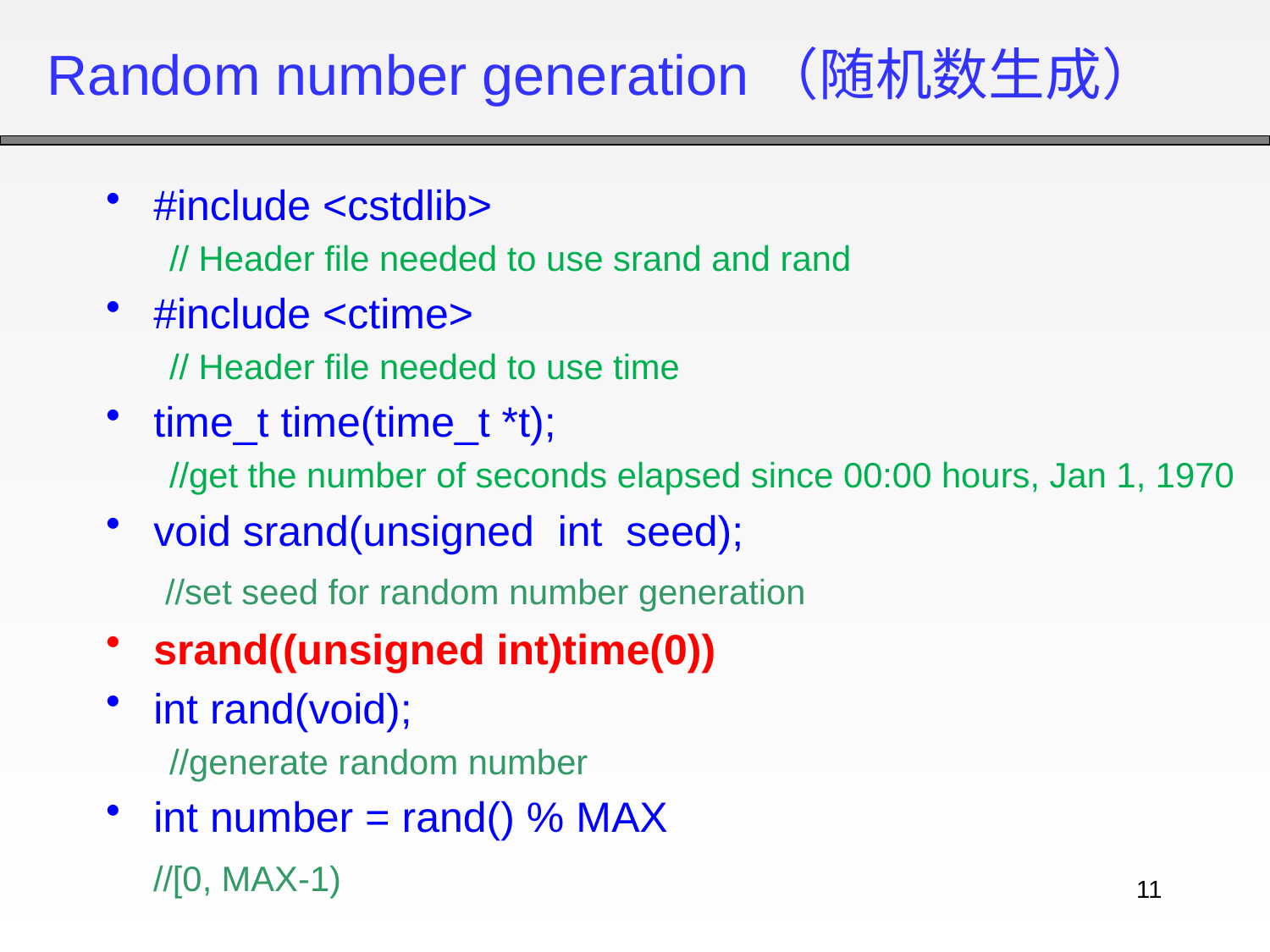

# Random number generation（随机数生成）
#include <cstdlib>
// Header file needed to use srand and rand
#include <ctime>
// Header file needed to use time
time_t time(time_t *t);
//get the number of seconds elapsed since 00:00 hours, Jan 1, 1970
void srand(unsigned  int  seed);
     //set seed for random number generation
srand((unsigned int)time(0))
int rand(void);
//generate random number
int number = rand() % MAX
    //[0, MAX-1)
11